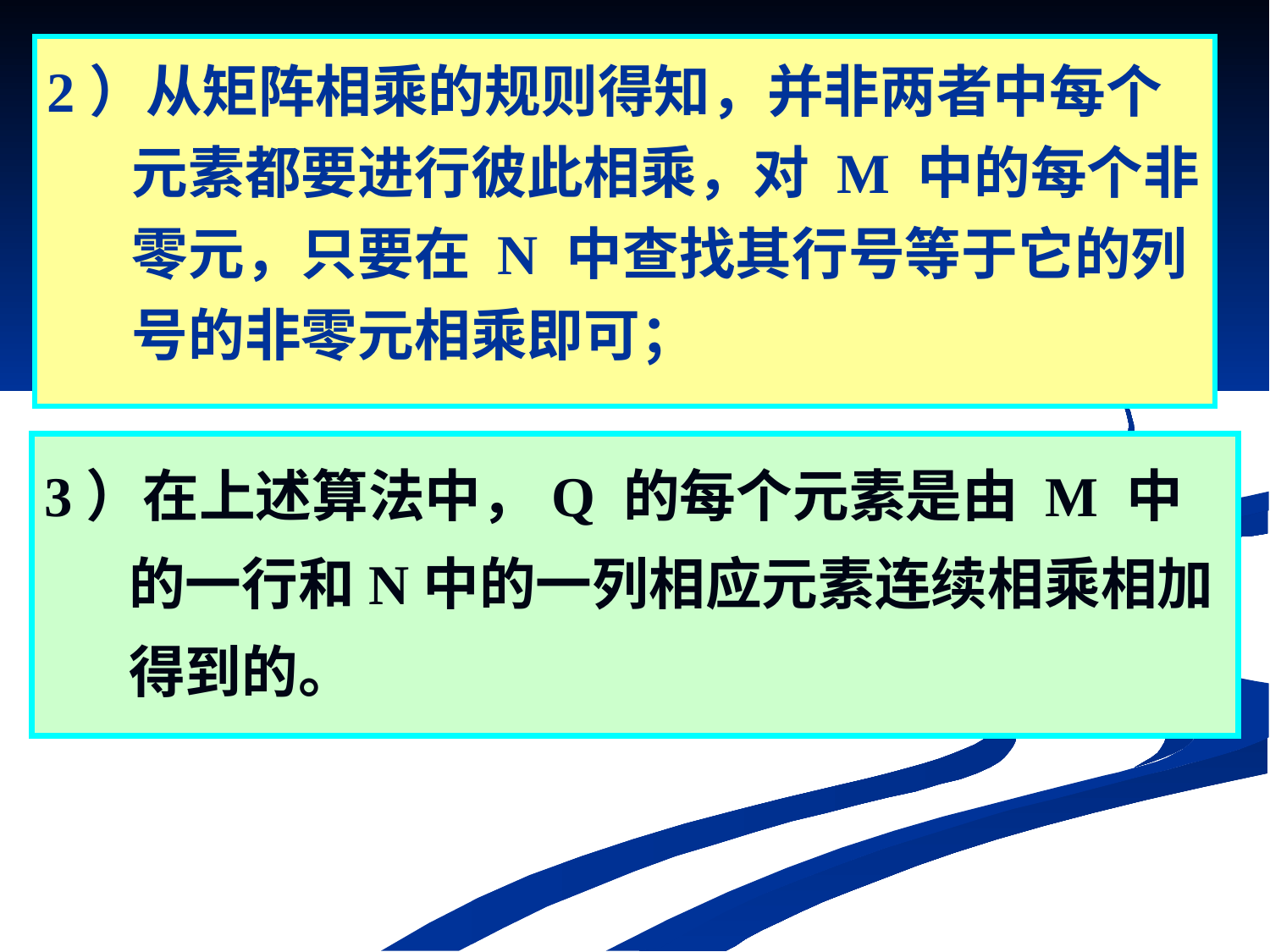

2）从矩阵相乘的规则得知，并非两者中每个元素都要进行彼此相乘，对 M 中的每个非零元，只要在 N 中查找其行号等于它的列号的非零元相乘即可；
3）在上述算法中，Q 的每个元素是由 M 中的一行和N中的一列相应元素连续相乘相加得到的。